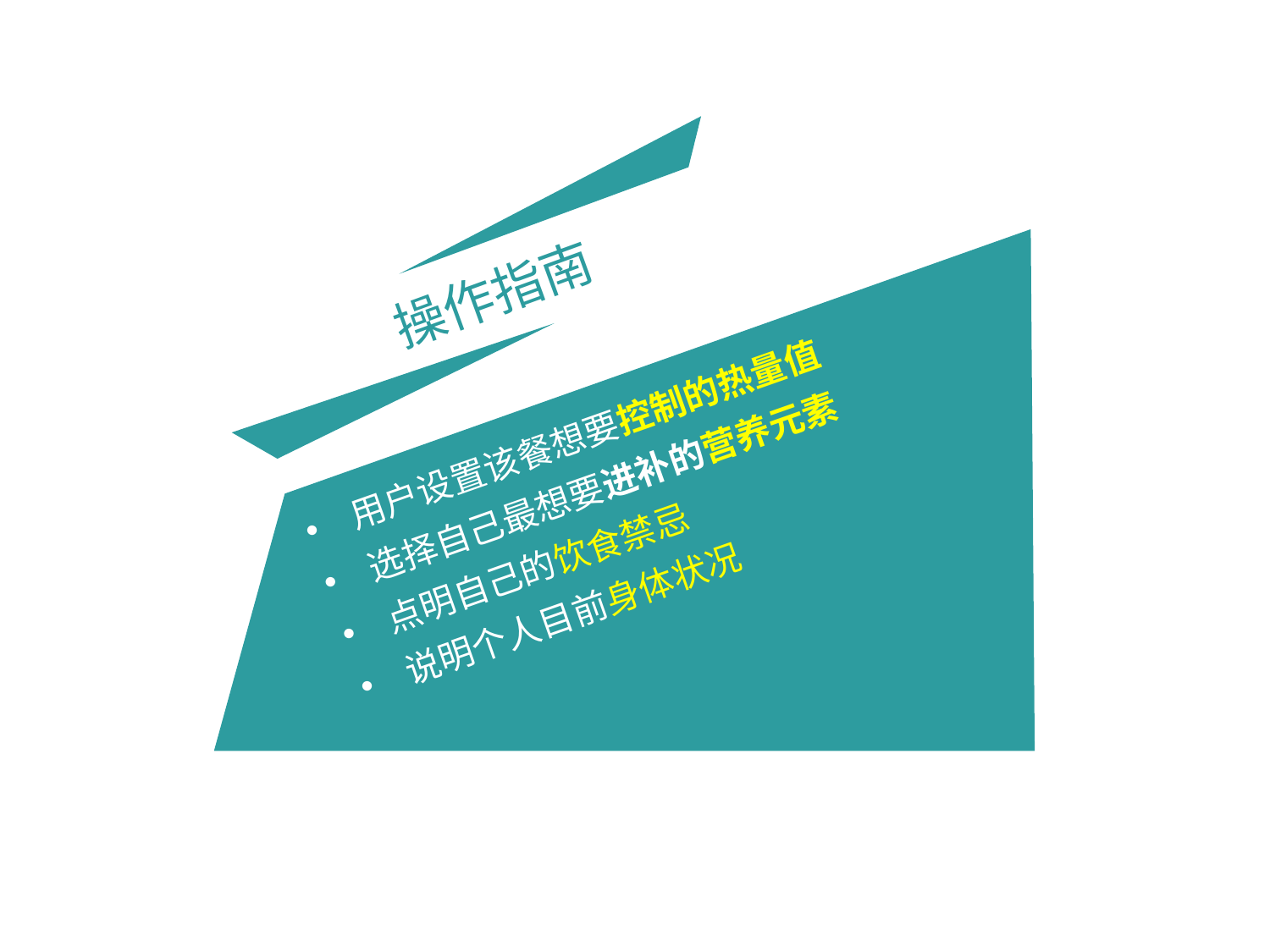

操作指南

用户设置该餐想要控制的热量值
选择自己最想要进补的营养元素
点明自己的饮食禁忌
说明个人目前身体状况

Click here to add your text.Click here to add your text.Click here to add your text.Click here to add your text.Click here to add your text.Click here to add your text.Click here to add your text.Click here to add your text.Click here to add your text.Click here to add your text.